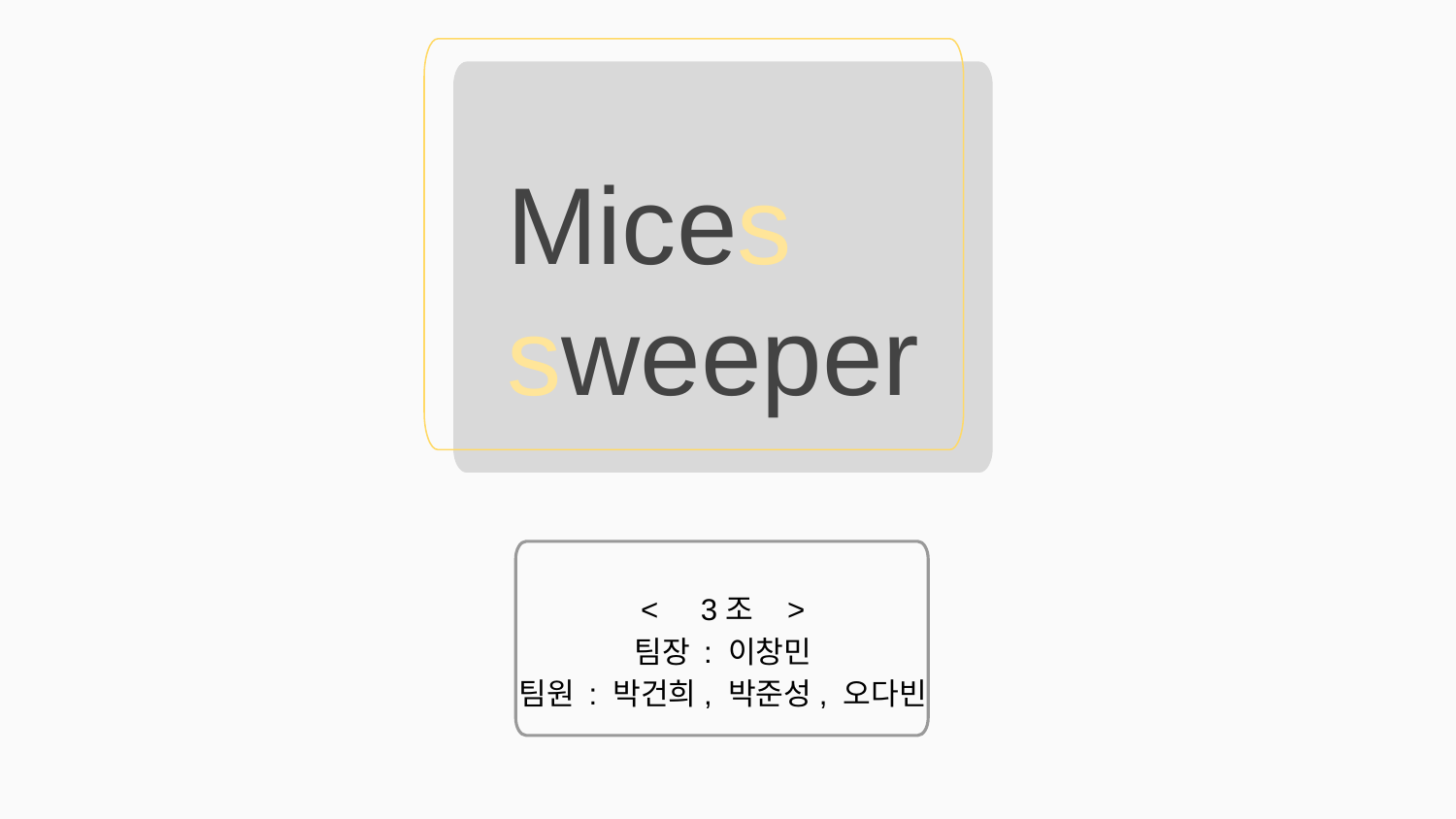

# Mices
sweeper

<     3조    >
팀장 : 이창민
팀원 : 박건희, 박준성, 오다빈